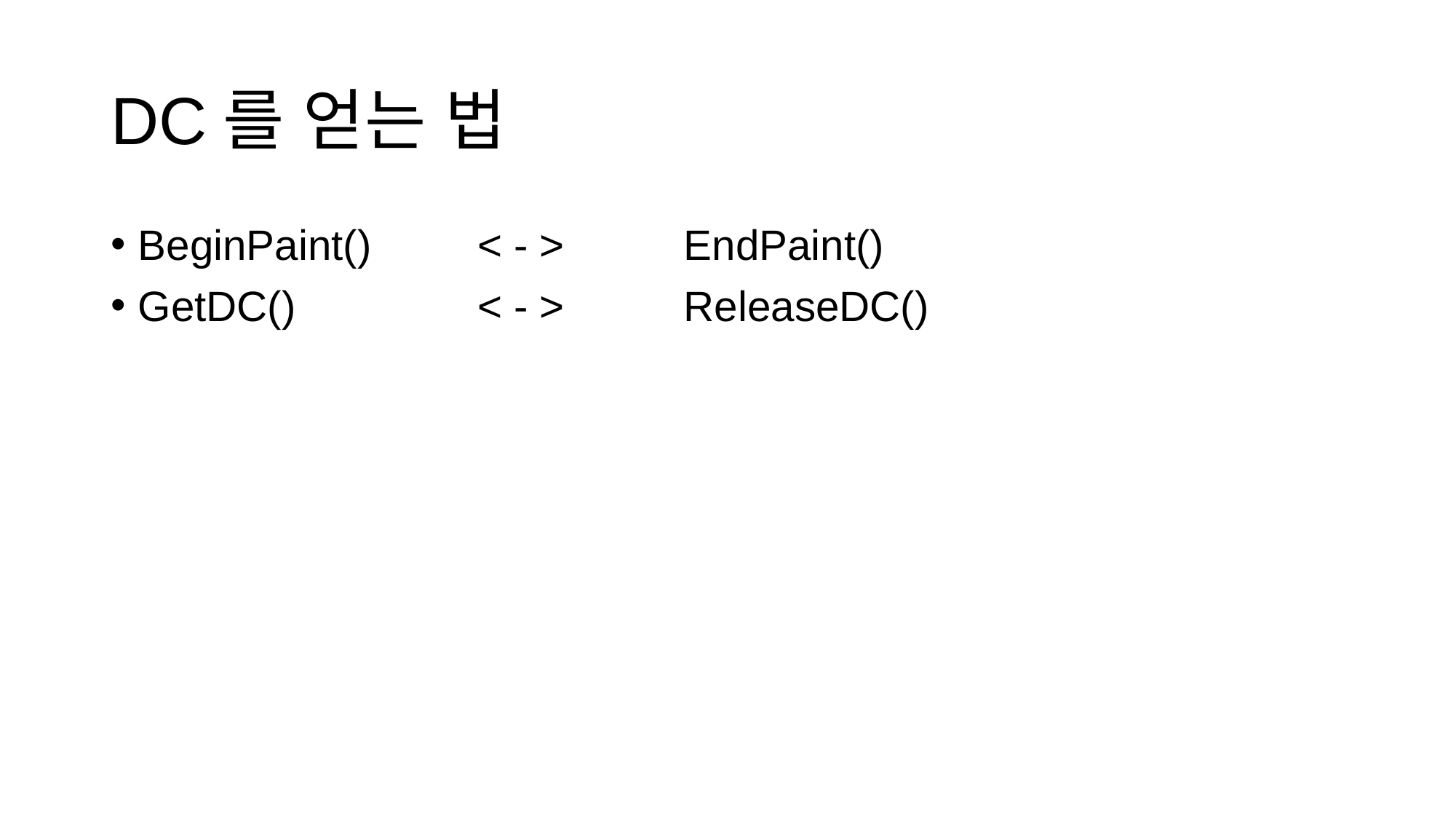

# DC를 얻는 법
BeginPaint() 	 < - > 	EndPaint()
GetDC()		 < - > 	ReleaseDC()